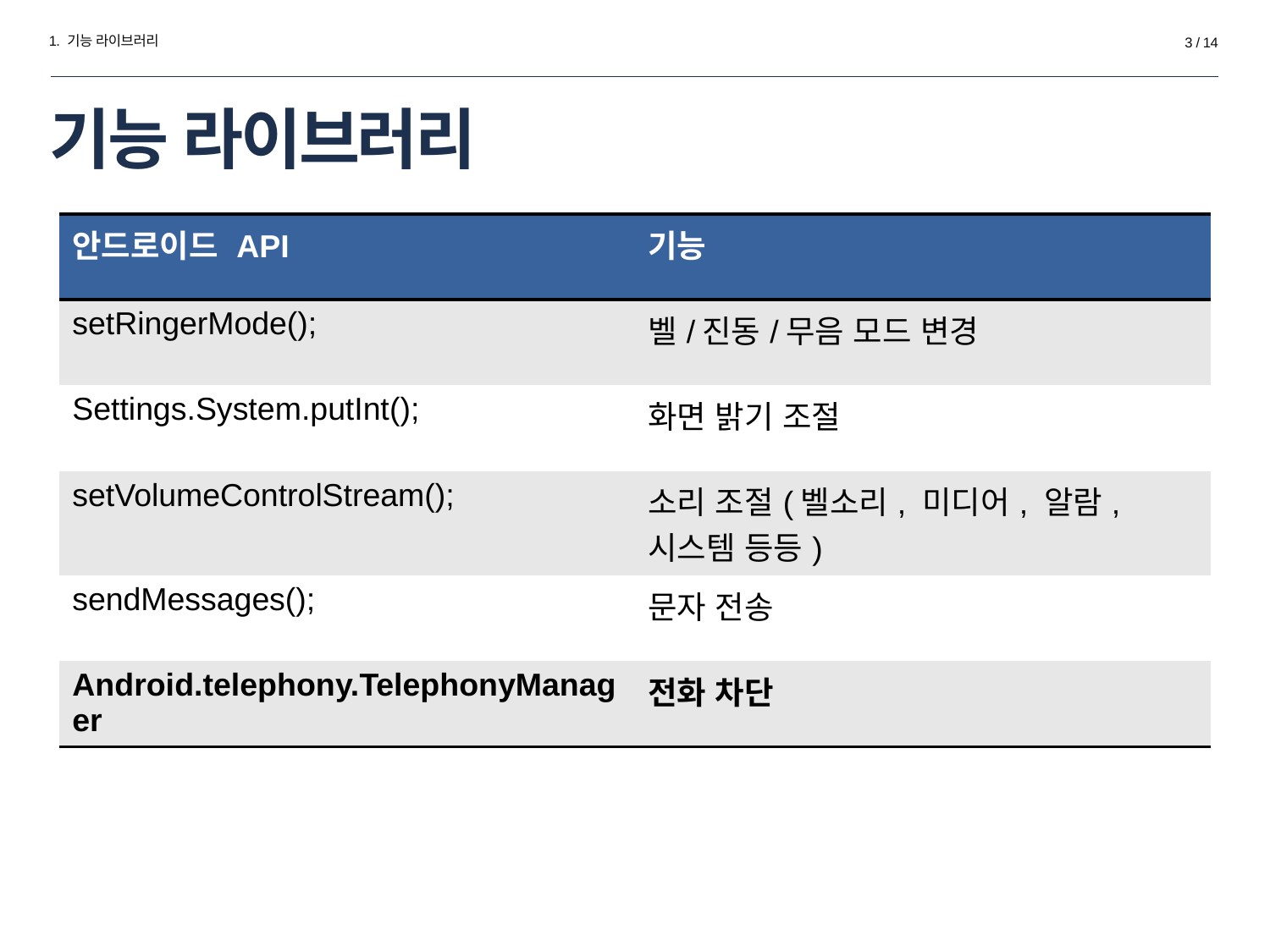

1. 기능 라이브러리
3 / 14
# 기능 라이브러리
| 안드로이드 API | 기능 |
| --- | --- |
| setRingerMode(); | 벨/진동/무음 모드 변경 |
| Settings.System.putInt(); | 화면 밝기 조절 |
| setVolumeControlStream(); | 소리 조절(벨소리, 미디어, 알람, 시스템 등등) |
| sendMessages(); | 문자 전송 |
| Android.telephony.TelephonyManager | 전화 차단 |